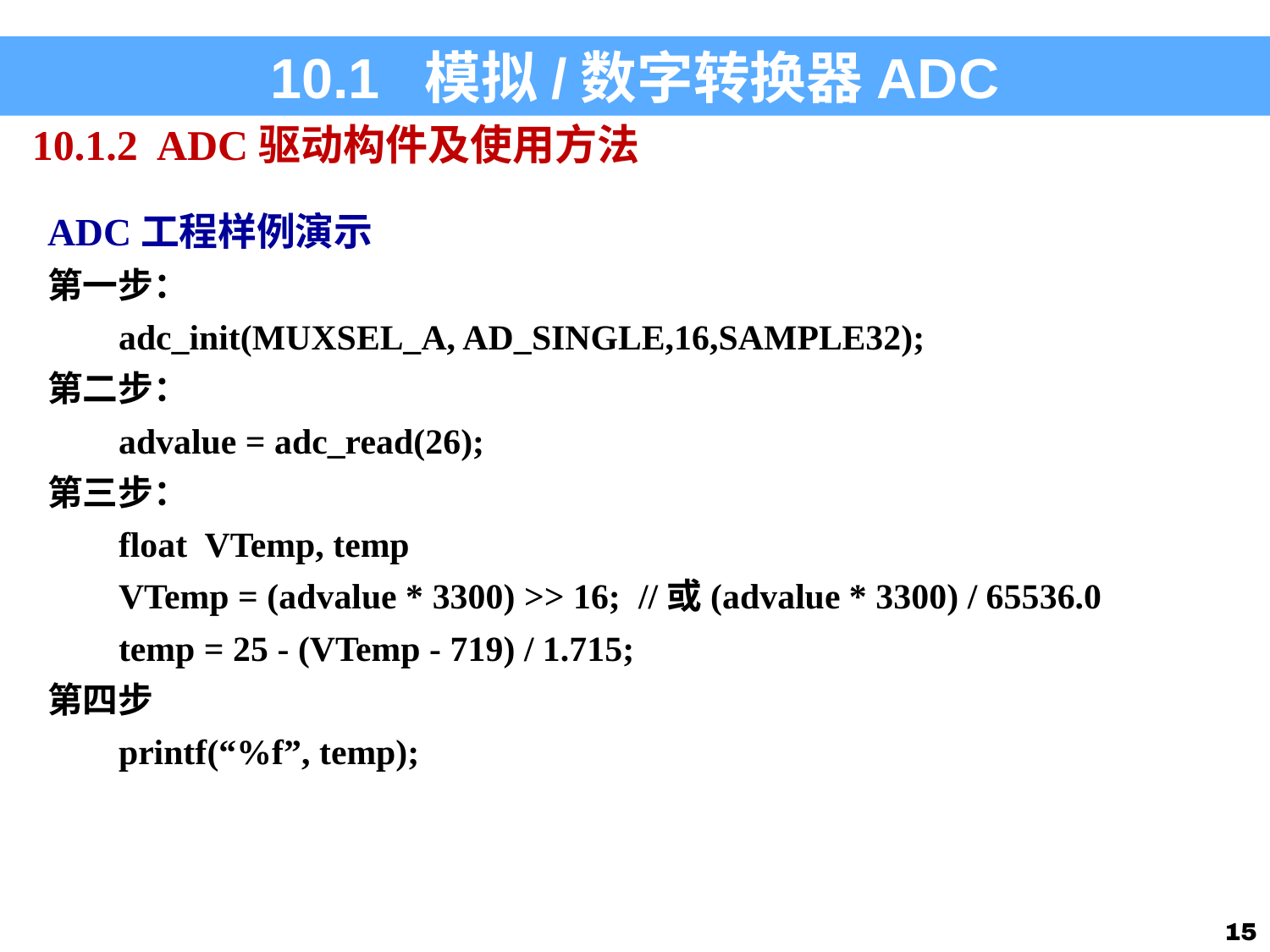

10.1  模拟/数字转换器ADC
10.1.2  ADC驱动构件及使用方法
ADC工程样例演示
第一步：
        adc_init(MUXSEL_A, AD_SINGLE,16,SAMPLE32);
第二步：
        advalue = adc_read(26);
第三步：
        float  VTemp, temp
        VTemp = (advalue * 3300) >> 16;  //或(advalue * 3300) / 65536.0
        temp = 25 - (VTemp - 719) / 1.715;
第四步
        printf(“%f”, temp);
15